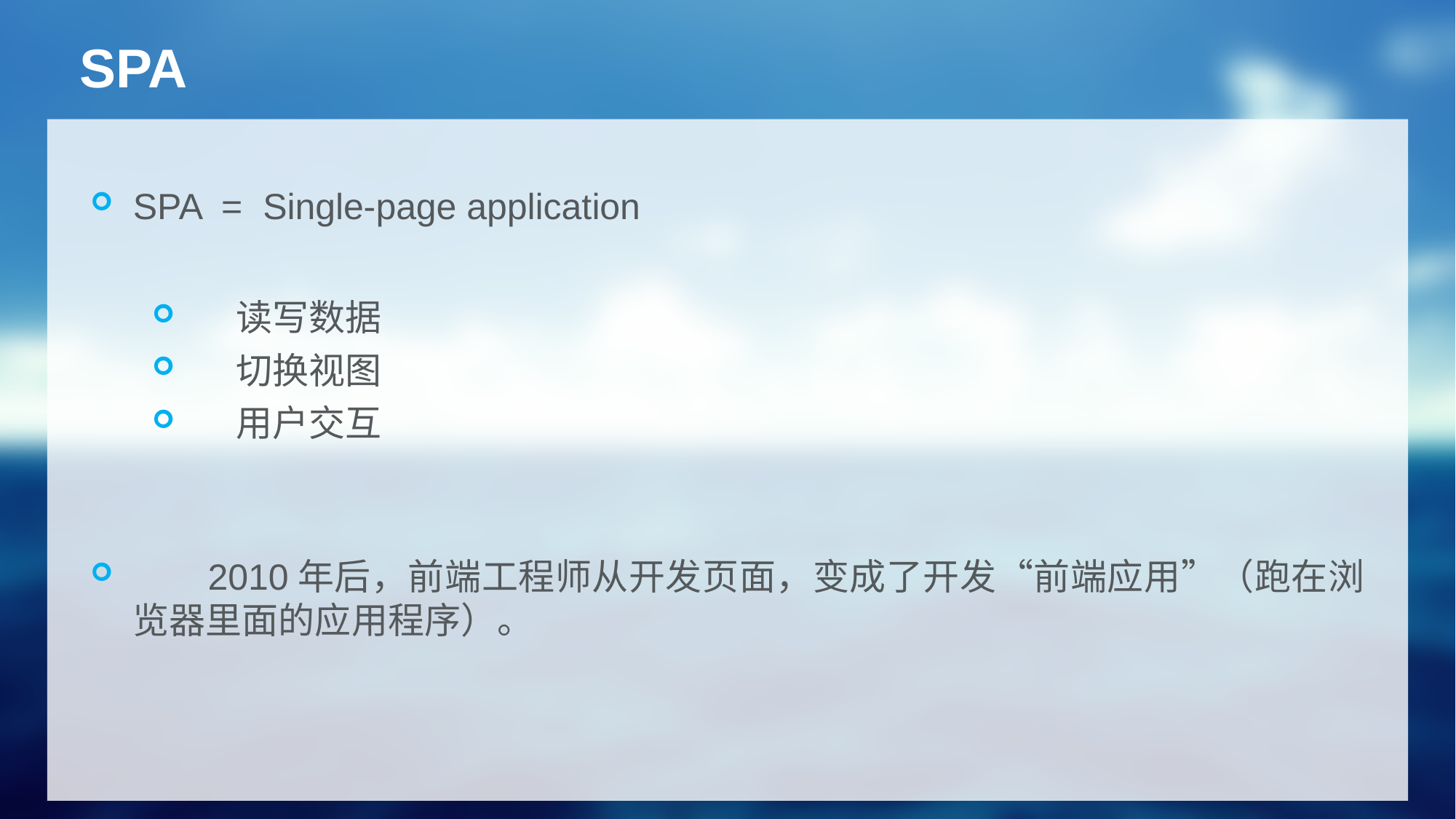

# SPA
SPA  =  Single-page application
    读写数据
    切换视图
    用户交互
       2010年后，前端工程师从开发页面，变成了开发“前端应用”（跑在浏览器里面的应用程序）。